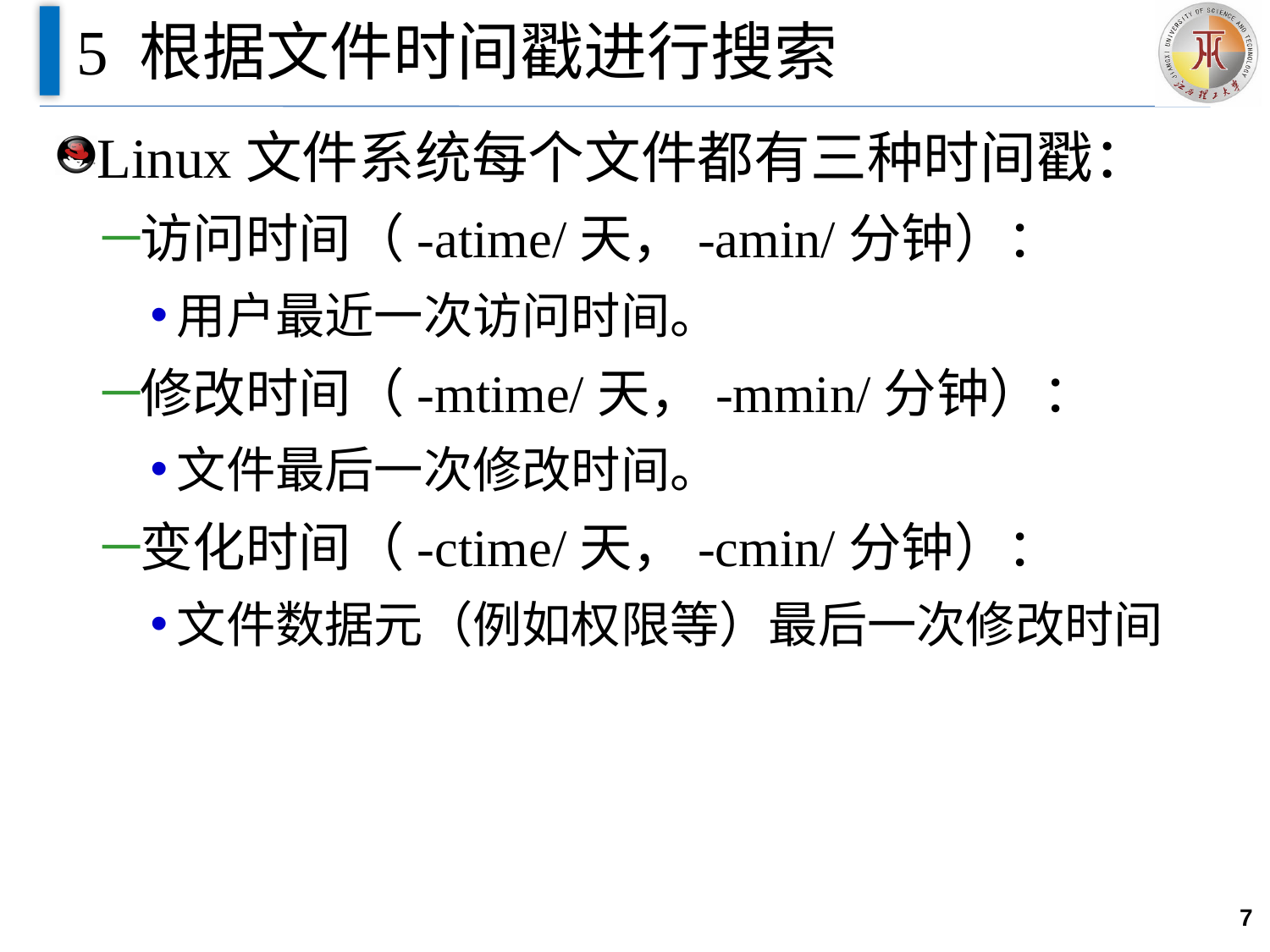

# 5 根据文件时间戳进行搜索
Linux文件系统每个文件都有三种时间戳：
访问时间（-atime/天，-amin/分钟）：
用户最近一次访问时间。
修改时间（-mtime/天，-mmin/分钟）：
文件最后一次修改时间。
变化时间（-ctime/天，-cmin/分钟）：
文件数据元（例如权限等）最后一次修改时间
7